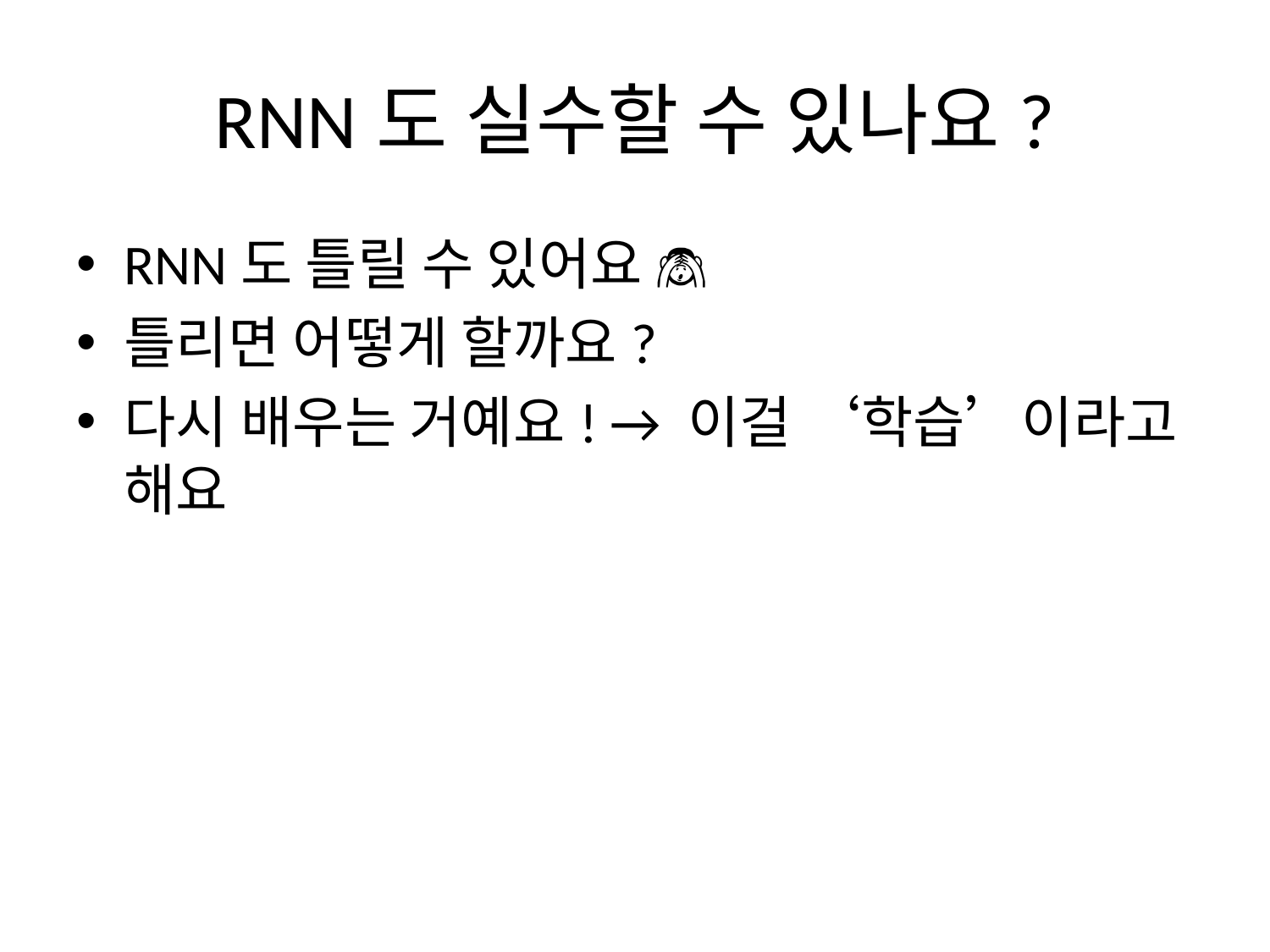

# RNN도 실수할 수 있나요?
RNN도 틀릴 수 있어요 🙈
틀리면 어떻게 할까요?
다시 배우는 거예요! → 이걸 ‘학습’이라고 해요